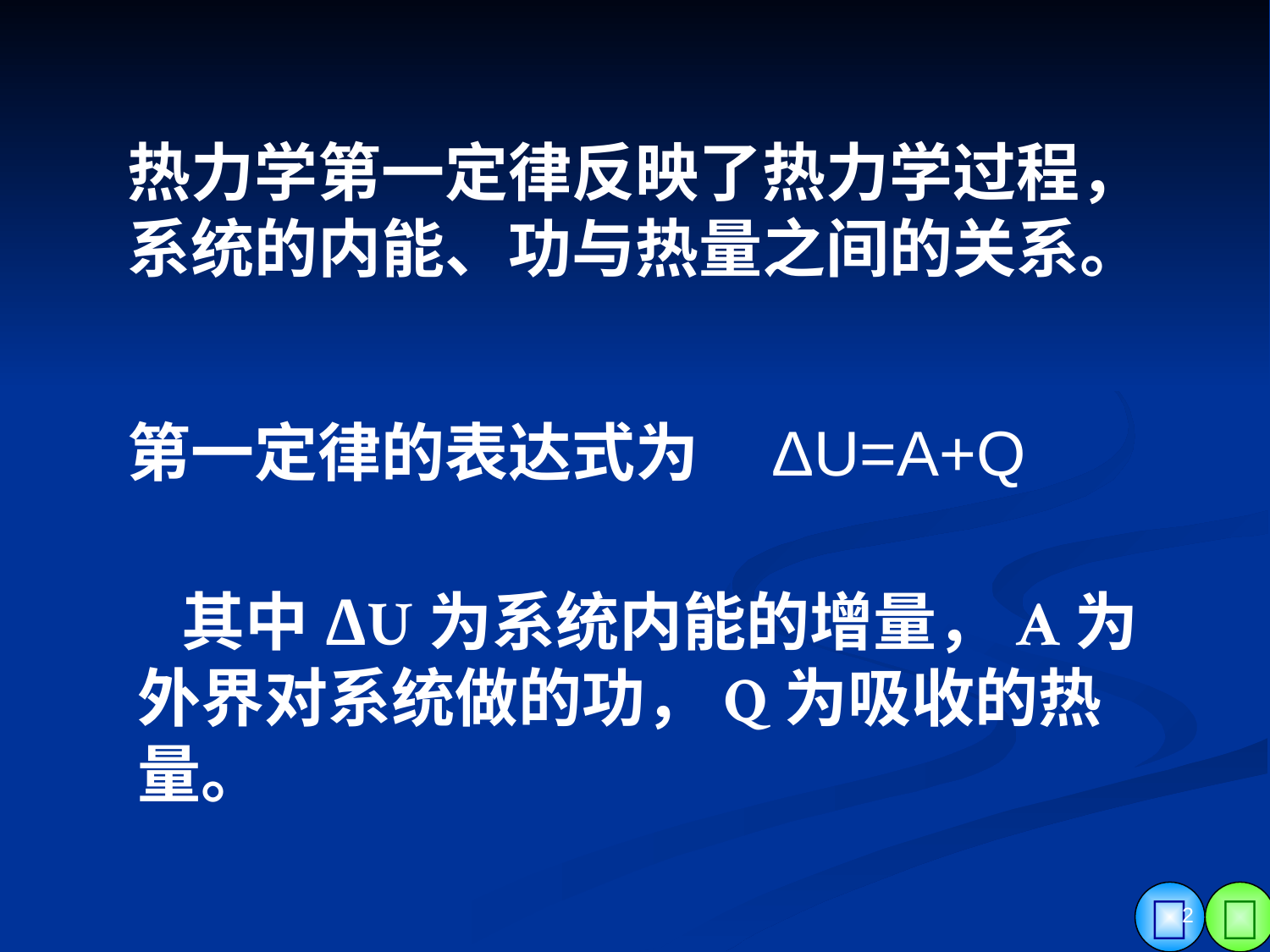

热力学第一定律反映了热力学过程，系统的内能、功与热量之间的关系。
第一定律的表达式为    ΔU=A+Q

  其中ΔU为系统内能的增量，A为外界对系统做的功，Q为吸收的热量。
2